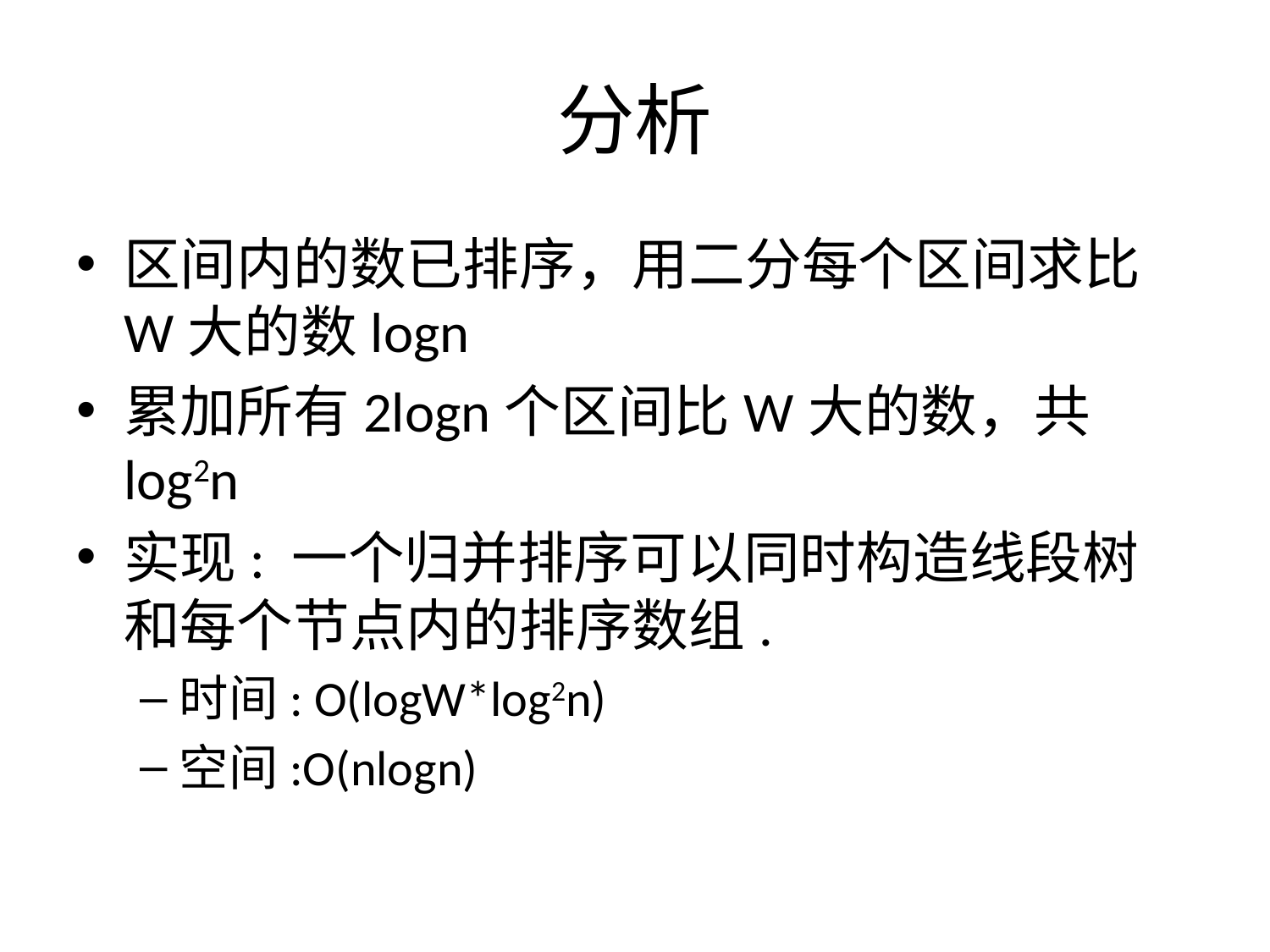

# 分析
区间内的数已排序，用二分每个区间求比W大的数logn
累加所有2logn个区间比W大的数，共log2n
实现: 一个归并排序可以同时构造线段树和每个节点内的排序数组.
时间: O(logW*log2n)
空间:O(nlogn)